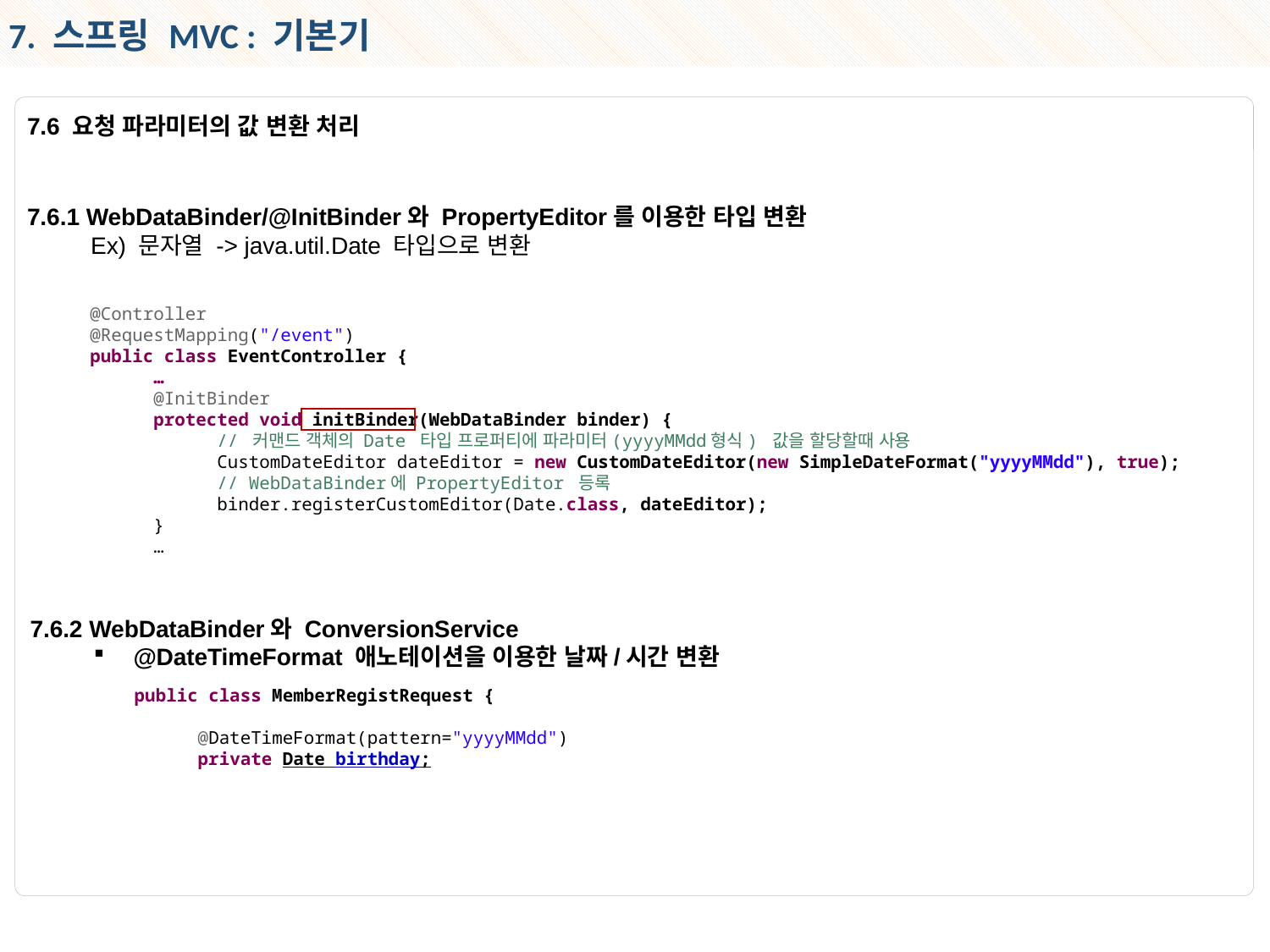

7. 스프링 MVC : 기본기
7.6 요청 파라미터의 값 변환 처리

7.6.1 WebDataBinder/@InitBinder와 PropertyEditor를 이용한 타입 변환
Ex) 문자열 -> java.util.Date 타입으로 변환
@Controller
@RequestMapping("/event")
public class EventController {
…
@InitBinder
protected void initBinder(WebDataBinder binder) {
// 커맨드 객체의 Date 타입 프로퍼티에 파라미터(yyyyMMdd형식) 값을 할당할때 사용
CustomDateEditor dateEditor = new CustomDateEditor(new SimpleDateFormat("yyyyMMdd"), true);
// WebDataBinder에 PropertyEditor 등록
binder.registerCustomEditor(Date.class, dateEditor);
}
…

7.6.2 WebDataBinder와 ConversionService
@DateTimeFormat 애노테이션을 이용한 날짜/시간 변환
public class MemberRegistRequest {

@DateTimeFormat(pattern="yyyyMMdd")
private Date birthday;